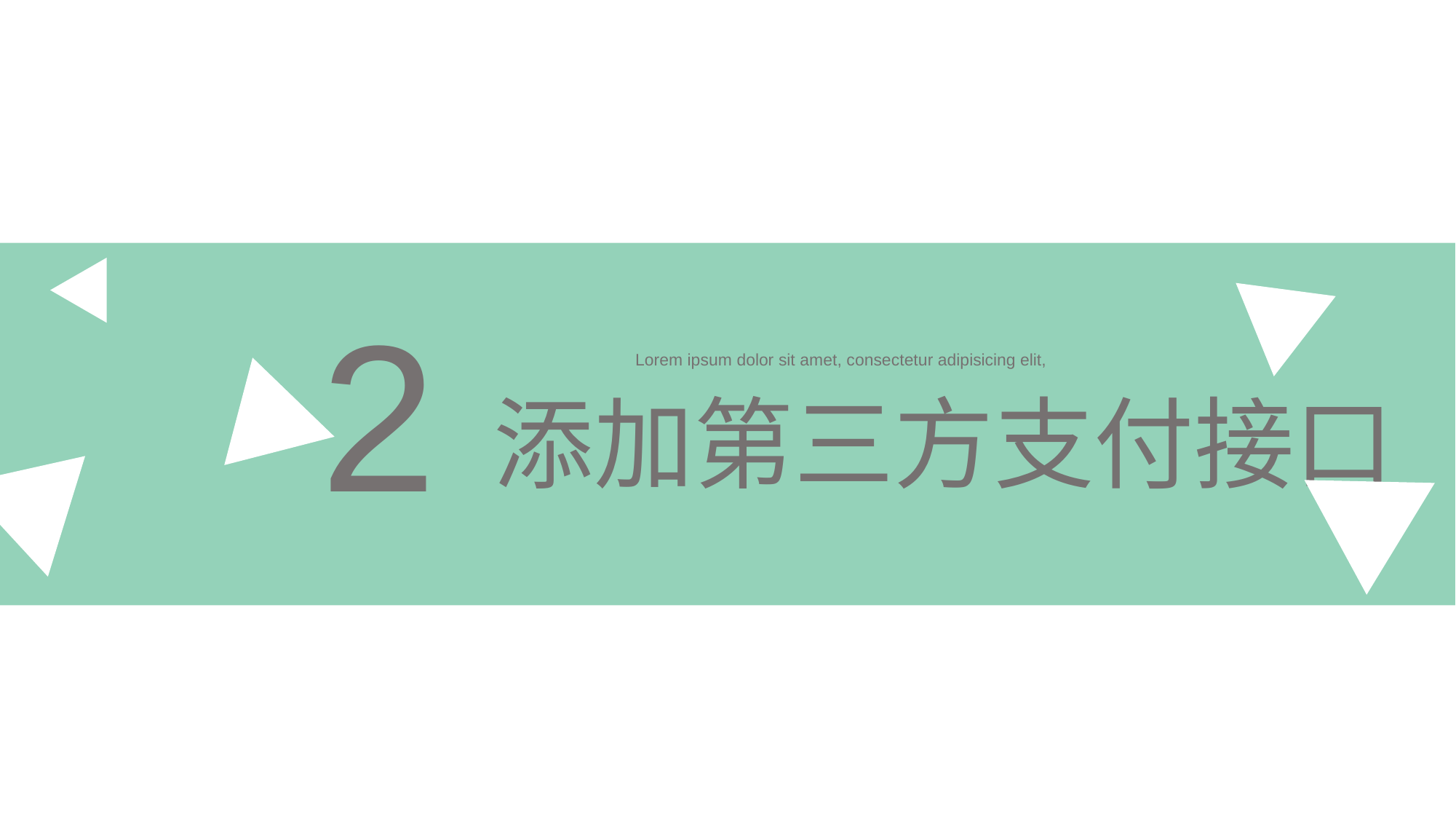

2
Lorem ipsum dolor sit amet, consectetur adipisicing elit,

添加第三方支付接口